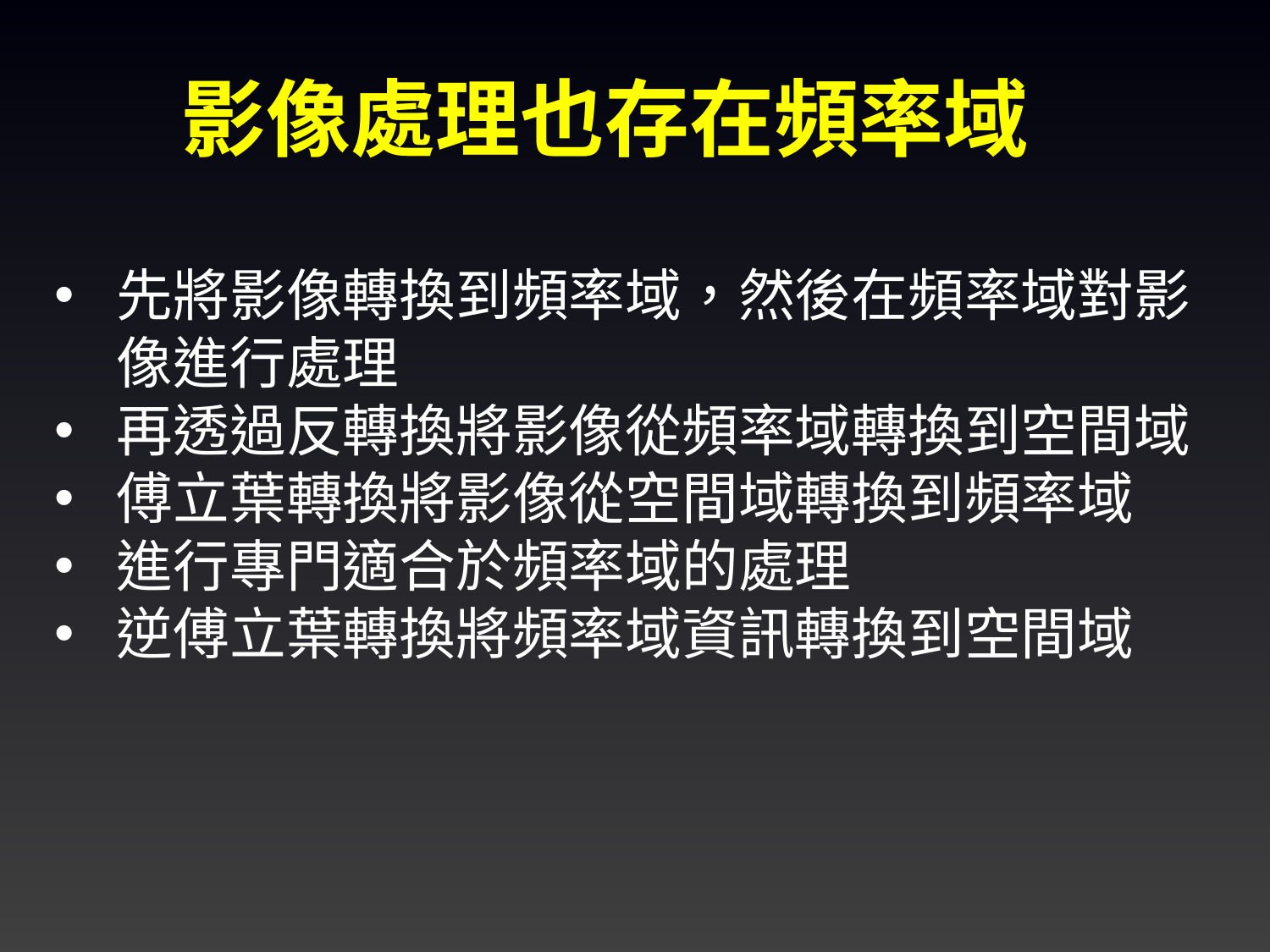

影像處理也存在頻率域
先將影像轉換到頻率域，然後在頻率域對影像進行處理
再透過反轉換將影像從頻率域轉換到空間域
傅立葉轉換將影像從空間域轉換到頻率域
進行專門適合於頻率域的處理
逆傅立葉轉換將頻率域資訊轉換到空間域